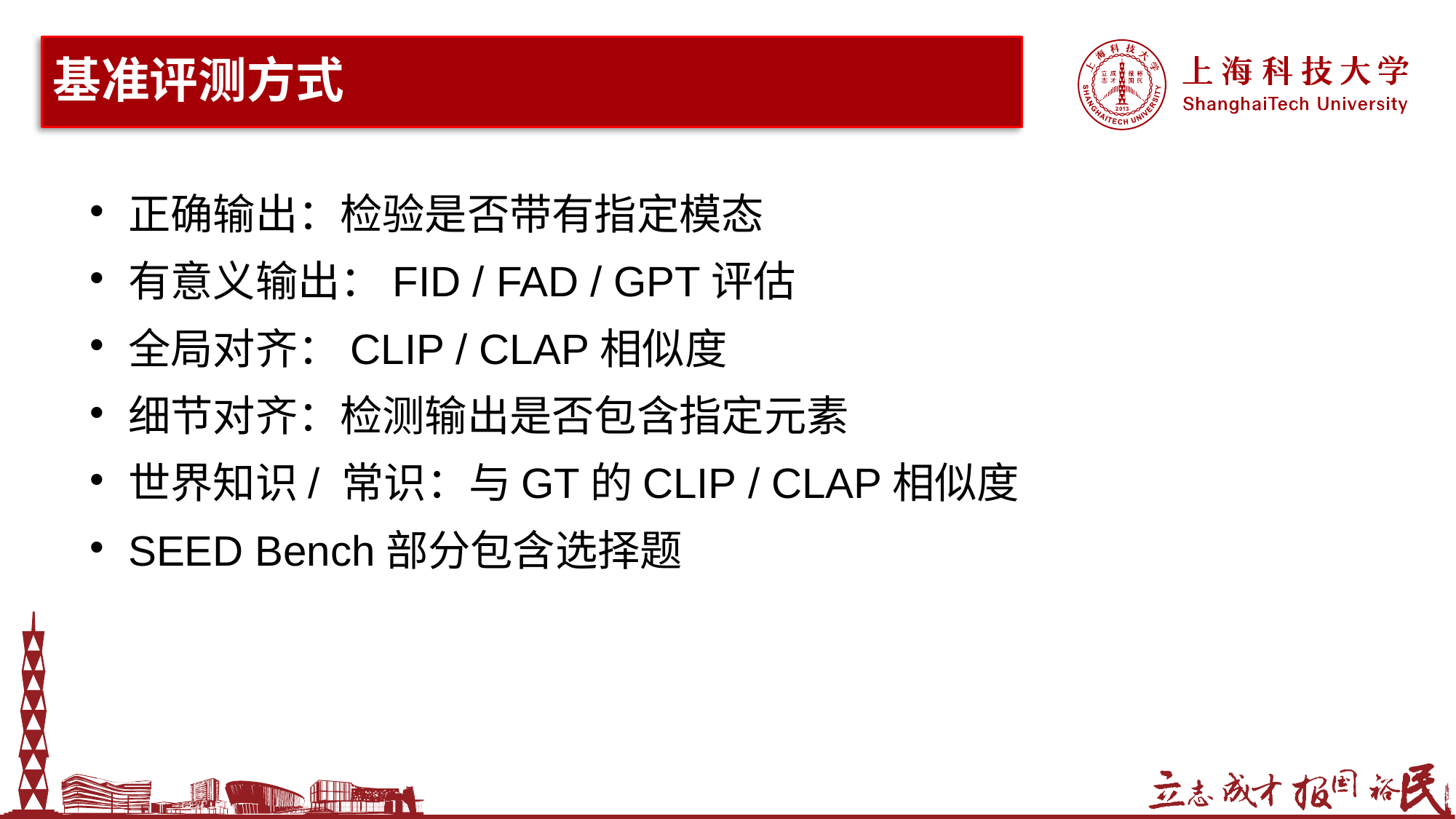

# 基准评测方式
正确输出：检验是否带有指定模态
有意义输出：FID / FAD / GPT评估
全局对齐：CLIP / CLAP相似度
细节对齐：检测输出是否包含指定元素
世界知识/ 常识：与GT的CLIP / CLAP相似度
SEED Bench部分包含选择题